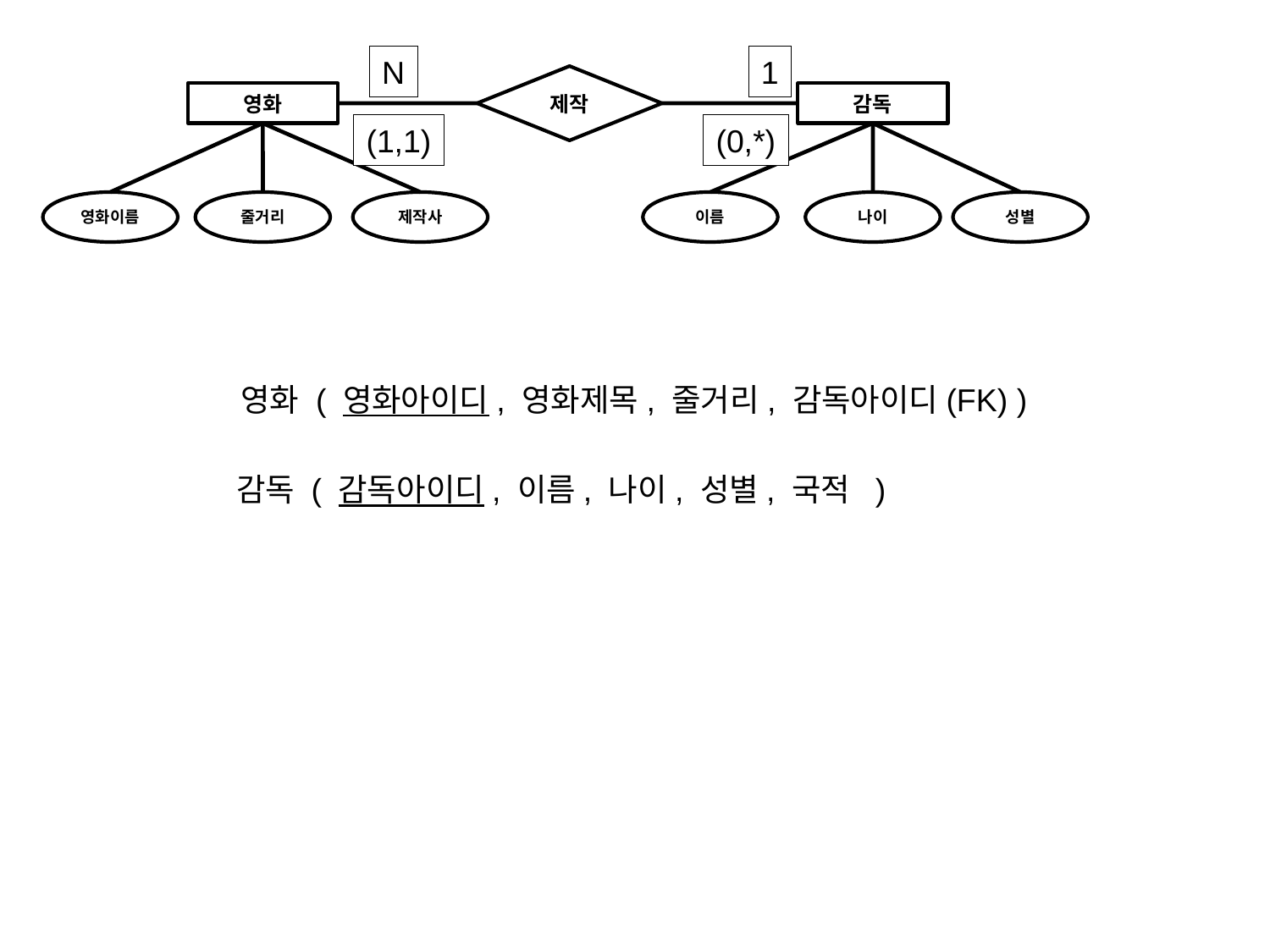

N
1
제작
영화
감독
(1,1)
(0,*)
영화이름
줄거리
제작사
이름
나이
성별
영화 ( 영화아이디, 영화제목, 줄거리, 감독아이디(FK) )
감독 ( 감독아이디, 이름, 나이, 성별, 국적  )